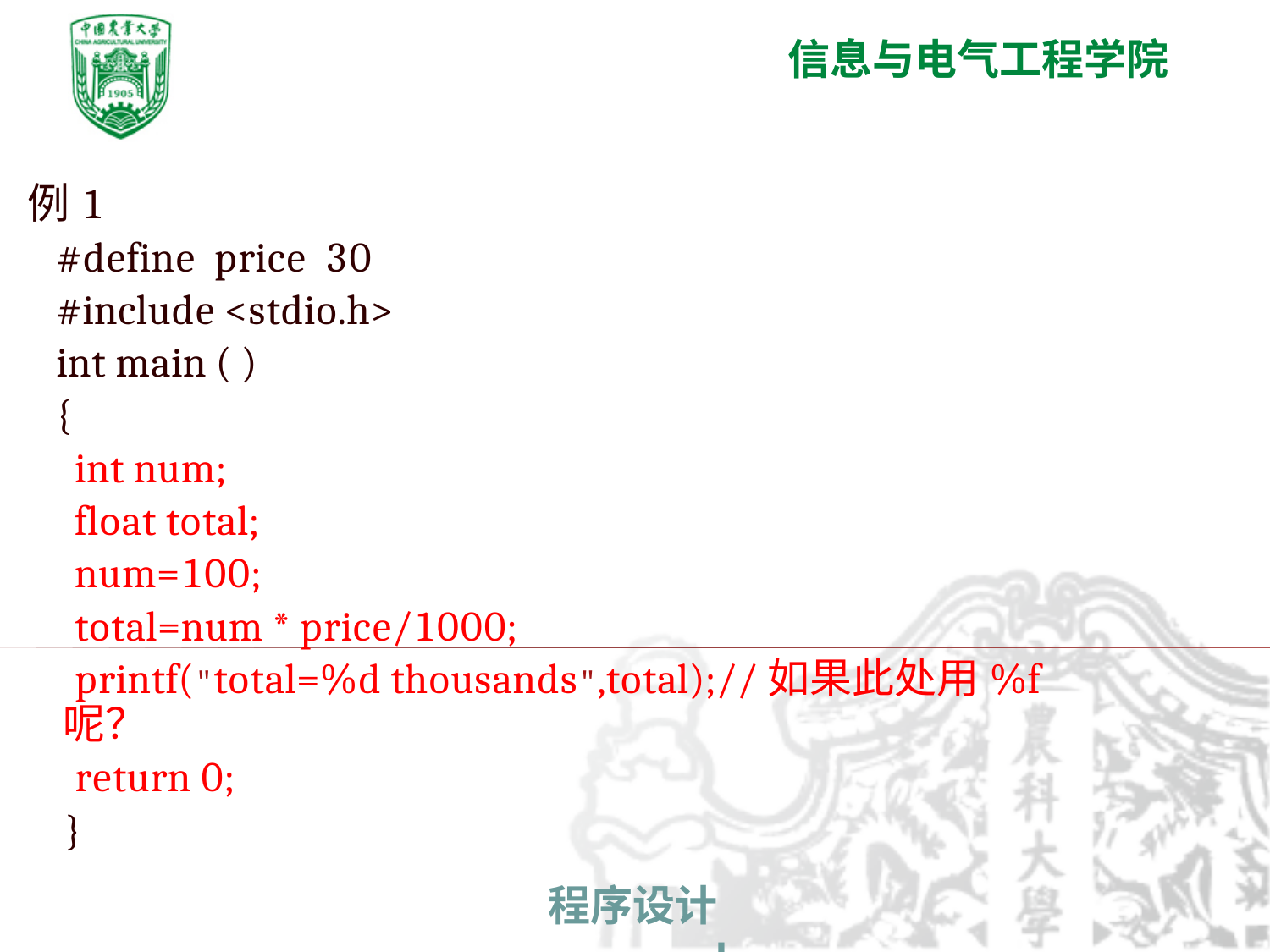

例1
   #define  price  30
   #include <stdio.h>
   int main ( )
   {
     int num;
     float total;
     num=100;
     total=num * price/1000;
     printf("total=%d thousands",total);//如果此处用%f呢？
     return 0;
    }